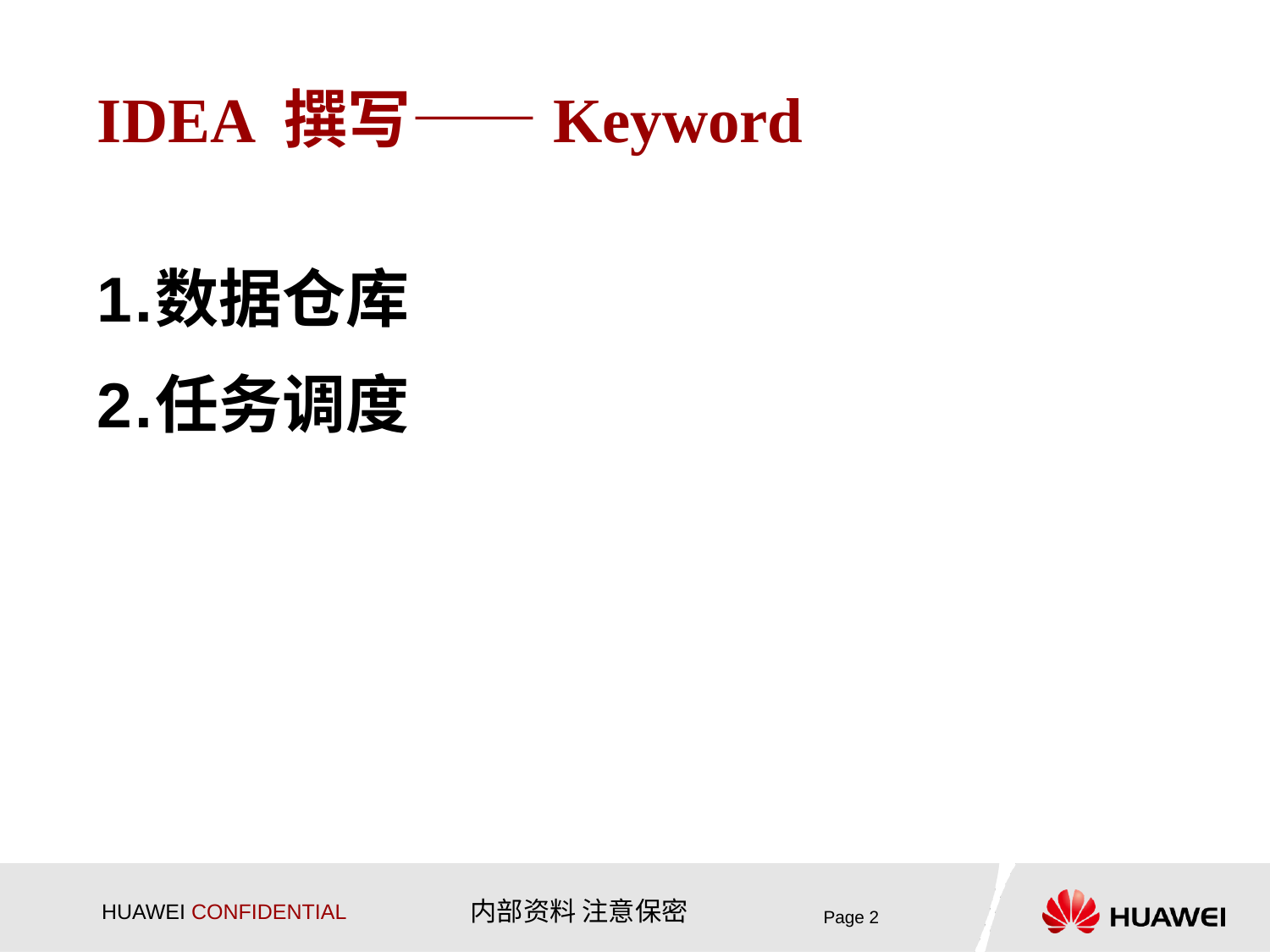

# IDEA 撰写——Keyword
数据仓库
任务调度

Page 2